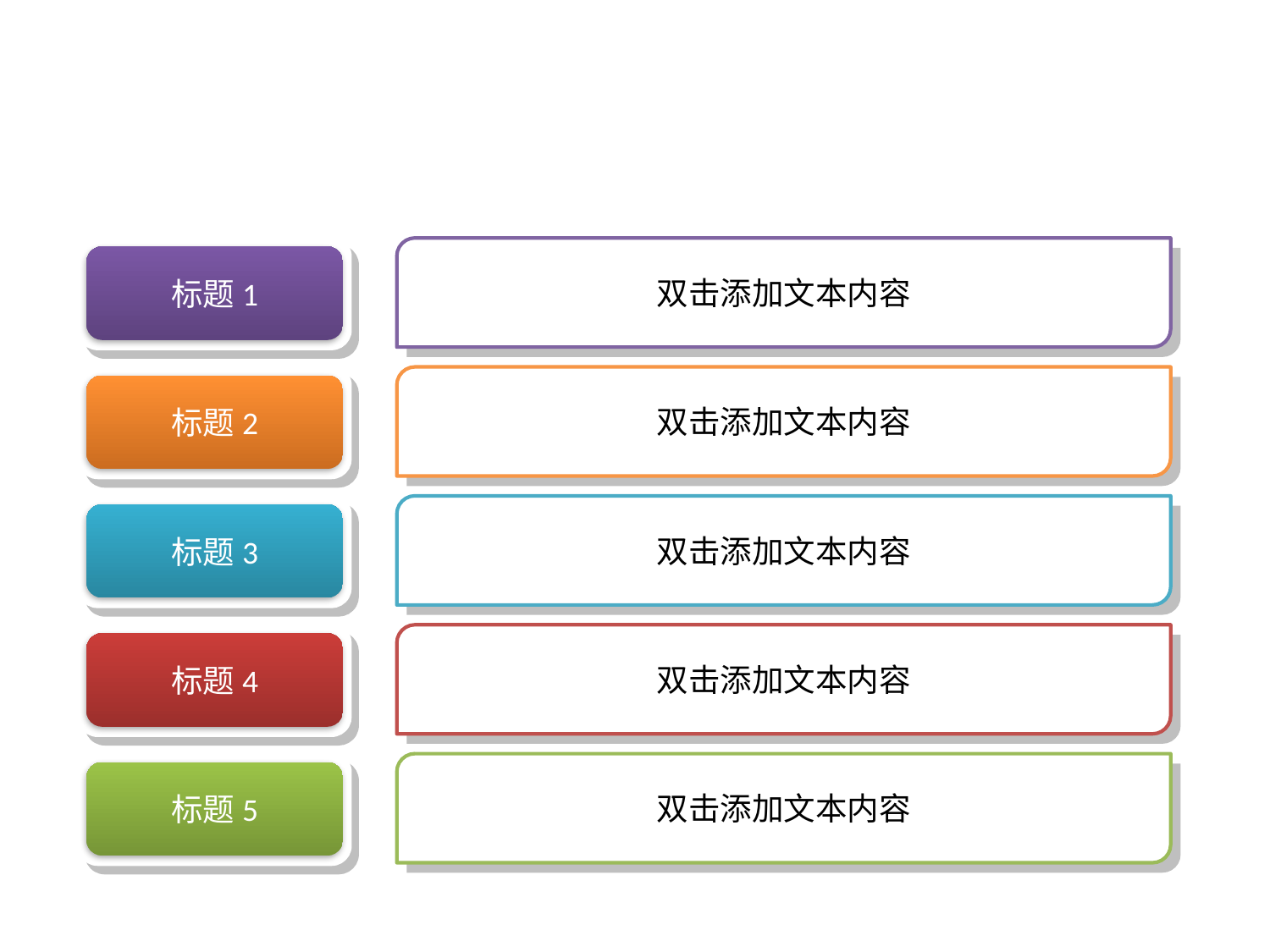

标题1
双击添加文本内容

标题2
双击添加文本内容

标题3
双击添加文本内容

标题4
双击添加文本内容

标题5
双击添加文本内容